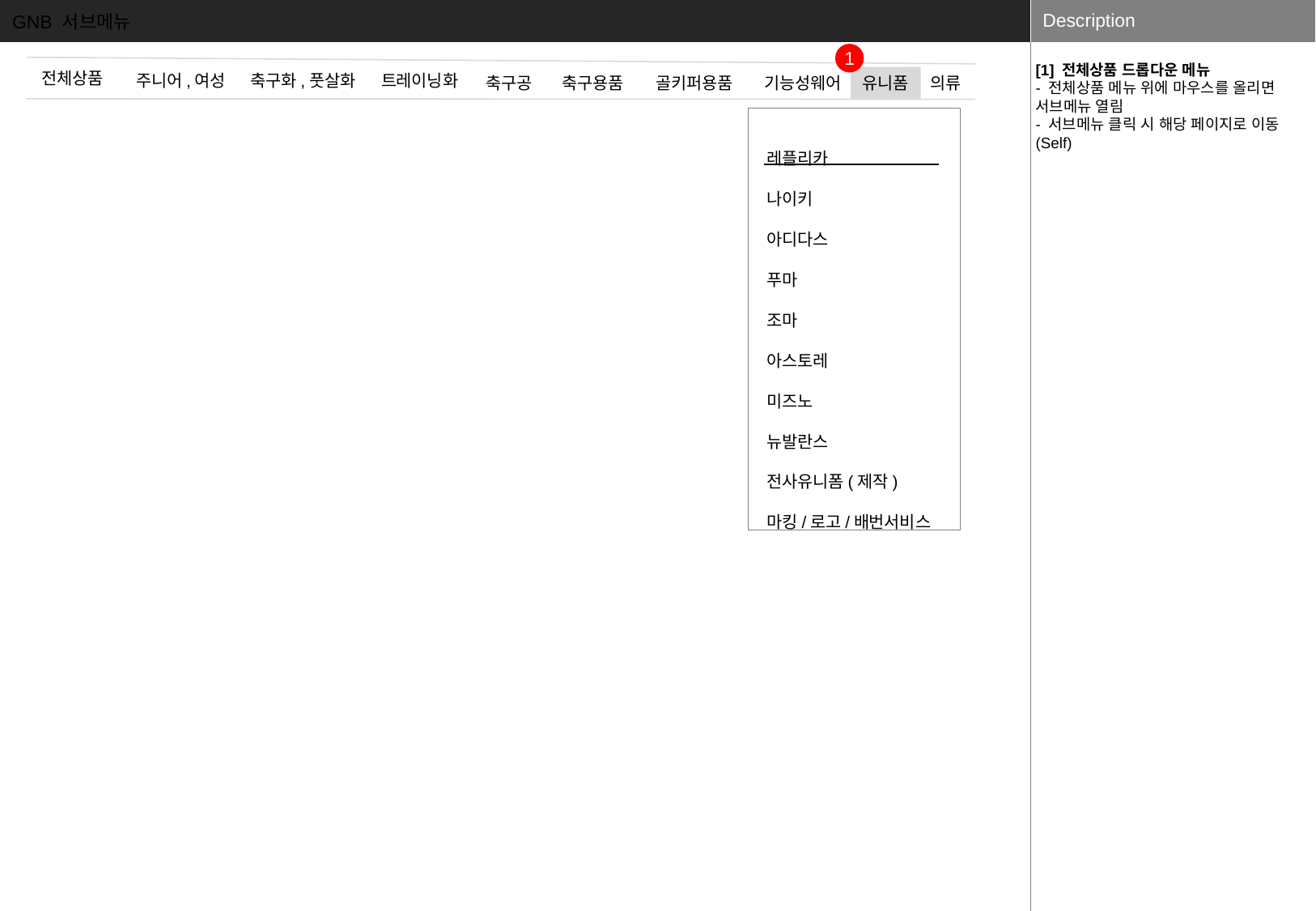

GNB 서브메뉴

[1] 전체상품 드롭다운 메뉴
- 전체상품 메뉴 위에 마우스를 올리면 서브메뉴 열림
- 서브메뉴 클릭 시 해당 페이지로 이동(Self)
1
전체상품
축구화,풋살화
주니어,여성
트레이닝화
축구공
기능성웨어
골키퍼용품
유니폼
의류
축구용품

레플리카
나이키
아디다스
푸마
조마
아스토레
미즈노
뉴발란스
전사유니폼(제작)
마킹/로고/배번서비스